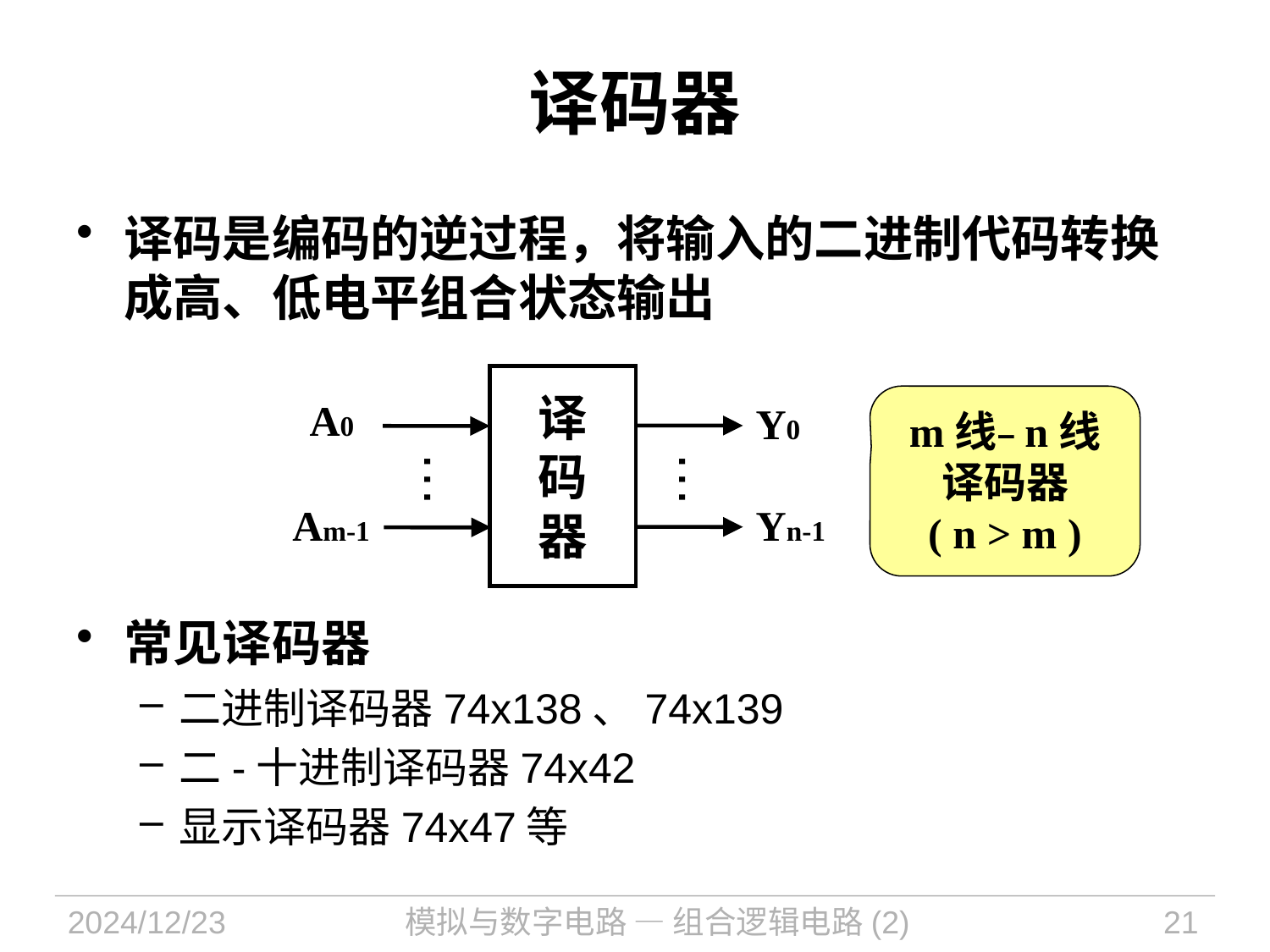

# 译码器
译码是编码的逆过程，将输入的二进制代码转换成高、低电平组合状态输出

常见译码器
二进制译码器74x138、74x139
二-十进制译码器74x42
显示译码器74x47等
译
码
器
m线–n线
译码器
( n > m )
A0
Y0

…
…
Am-1
Yn-1

2024/12/23
模拟与数字电路 — 组合逻辑电路(2)
21